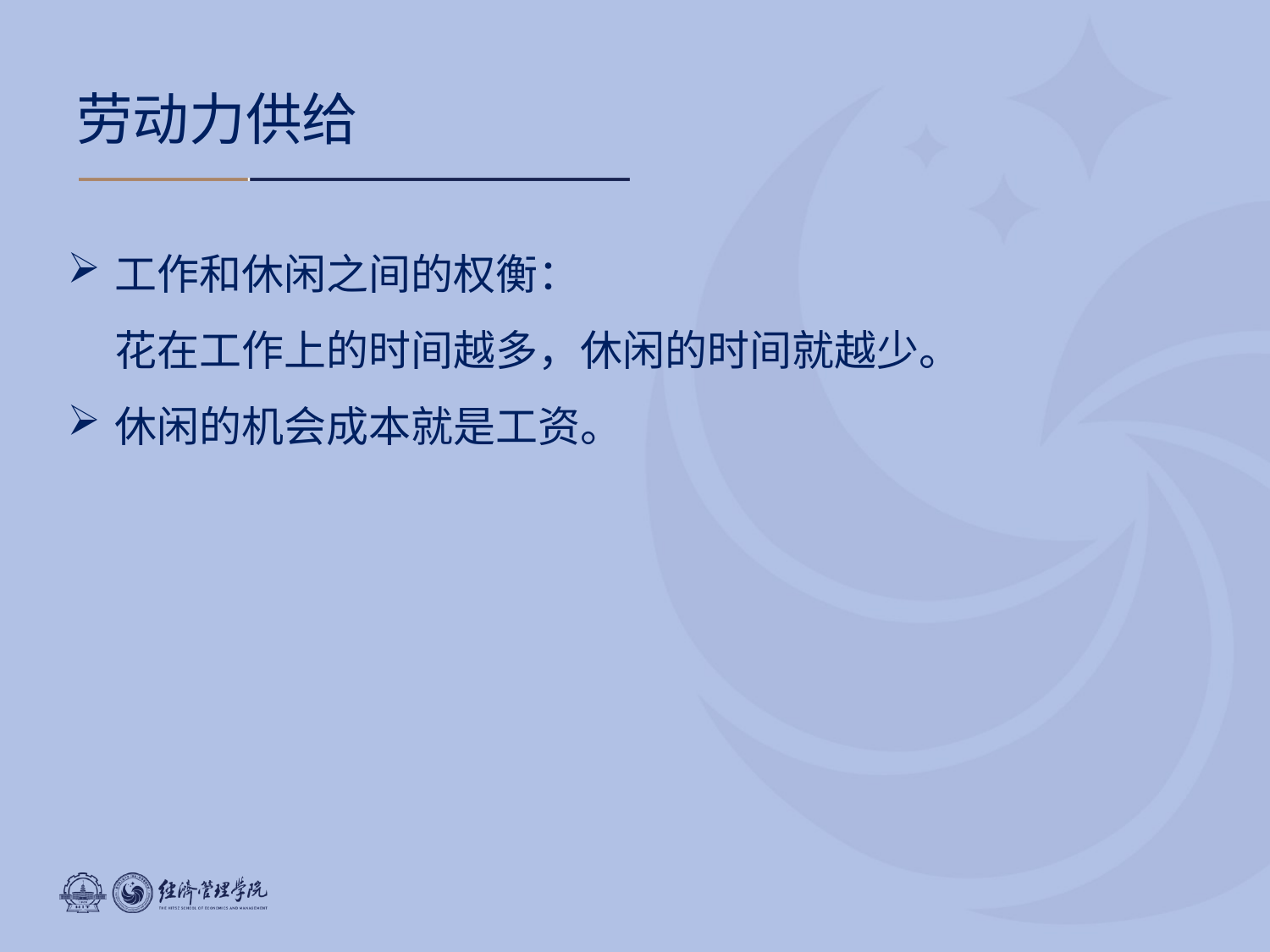

# 劳动力供给
工作和休闲之间的权衡：
花在工作上的时间越多，休闲的时间就越少。
休闲的机会成本就是工资。